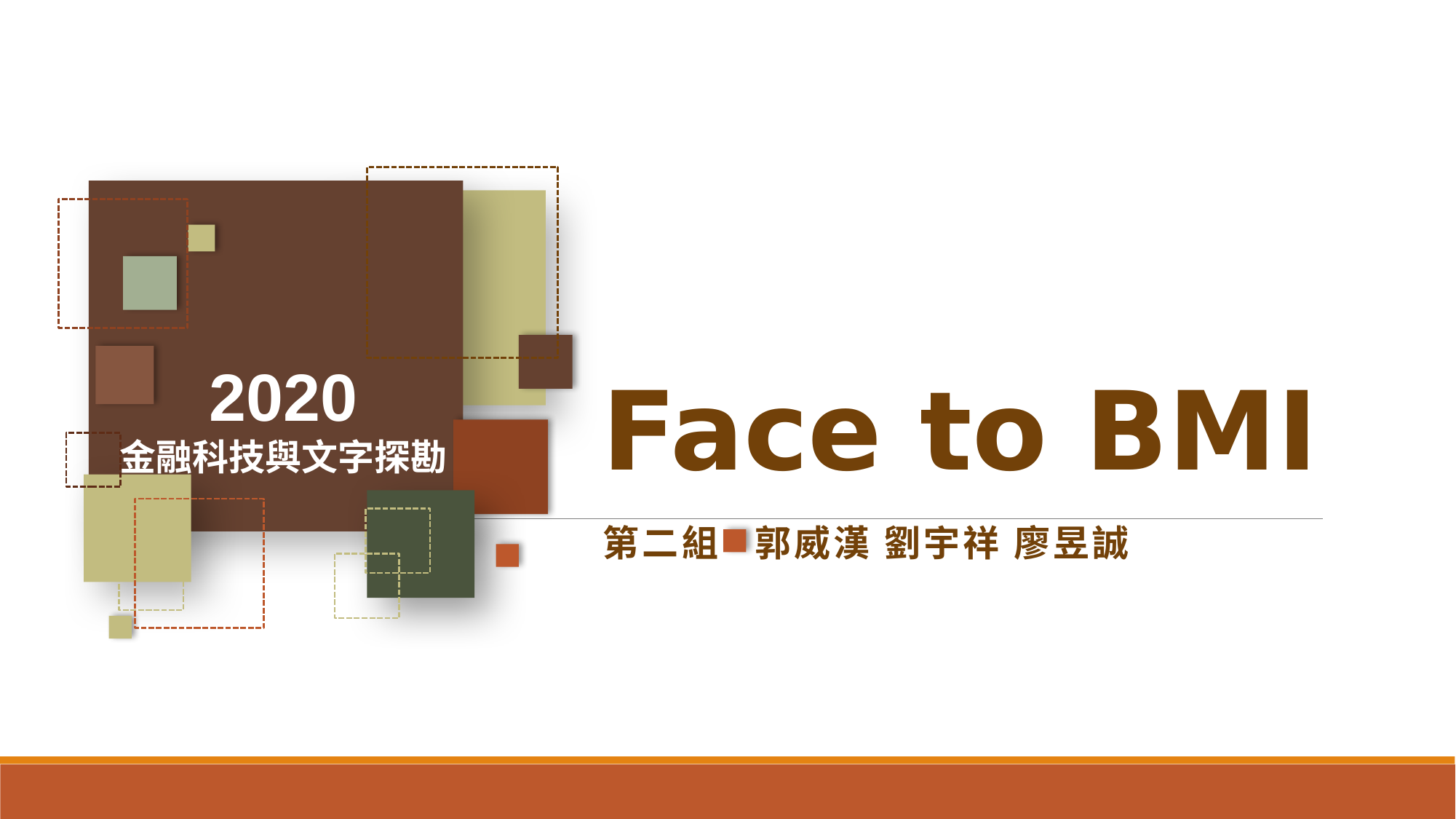

2020
金融科技與文字探勘
Face to BMI

第二組   郭威漢 劉宇祥 廖昱誠